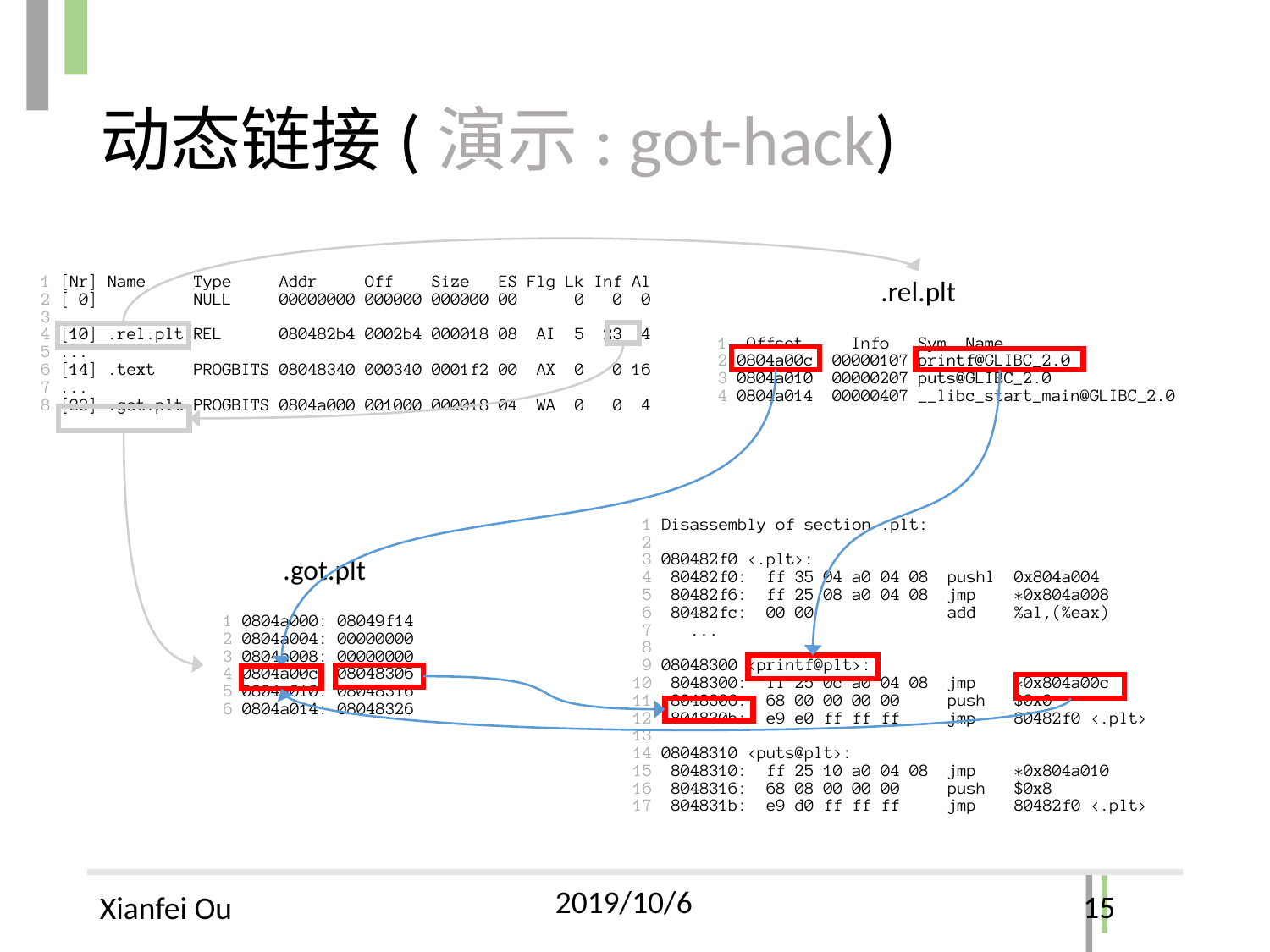

# 动态链接(演示: got-hack)
| 1 2 3 4 5 6 7 8 | [Nr] Name     Type     Addr     Off    Size   ES Flg Lk Inf Al  [ 0]          NULL     00000000 000000 000000 00      0   0  0  ...  [10] .rel.plt REL      080482b4 0002b4 000018 08  AI  5  23  4  ...  [14] .text    PROGBITS 08048340 000340 0001f2 00  AX  0   0 16  ...  [23] .got.plt PROGBITS 0804a000 001000 000018 04  WA  0   0  4 |
| --- | --- |

.rel.plt
| 1 2 3 4 | Offset     Info   Sym. Name 0804a00c  00000107 printf@GLIBC\_2.0 0804a010  00000207 puts@GLIBC\_2.0 0804a014  00000407 \_\_libc\_start\_main@GLIBC\_2.0 |
| --- | --- |

| 1 2 3 4 5 6 7 8 9 10 11 12 13 14 15 16 17 | Disassembly of section .plt:   080482f0 <.plt>:   80482f0:  ff 35 04 a0 04 08  pushl  0x804a004   80482f6:  ff 25 08 a0 04 08  jmp    \*0x804a008   80482fc:  00 00              add    %al,(%eax)     ...   08048300 <printf@plt>:   8048300:  ff 25 0c a0 04 08  jmp    \*0x804a00c   8048306:  68 00 00 00 00     push   $0x0   804830b:  e9 e0 ff ff ff     jmp    80482f0 <.plt>   08048310 <puts@plt>:  8048310:  ff 25 10 a0 04 08  jmp    \*0x804a010   8048316:  68 08 00 00 00     push   $0x8   804831b:  e9 d0 ff ff ff     jmp    80482f0 <.plt> |
| --- | --- |
.got.plt
| 1 2 3 4 5 6 | 0804a000: 08049f14 0804a004: 00000000 0804a008: 00000000 0804a00c: 08048306 0804a010: 08048316 0804a014: 08048326 |
| --- | --- |